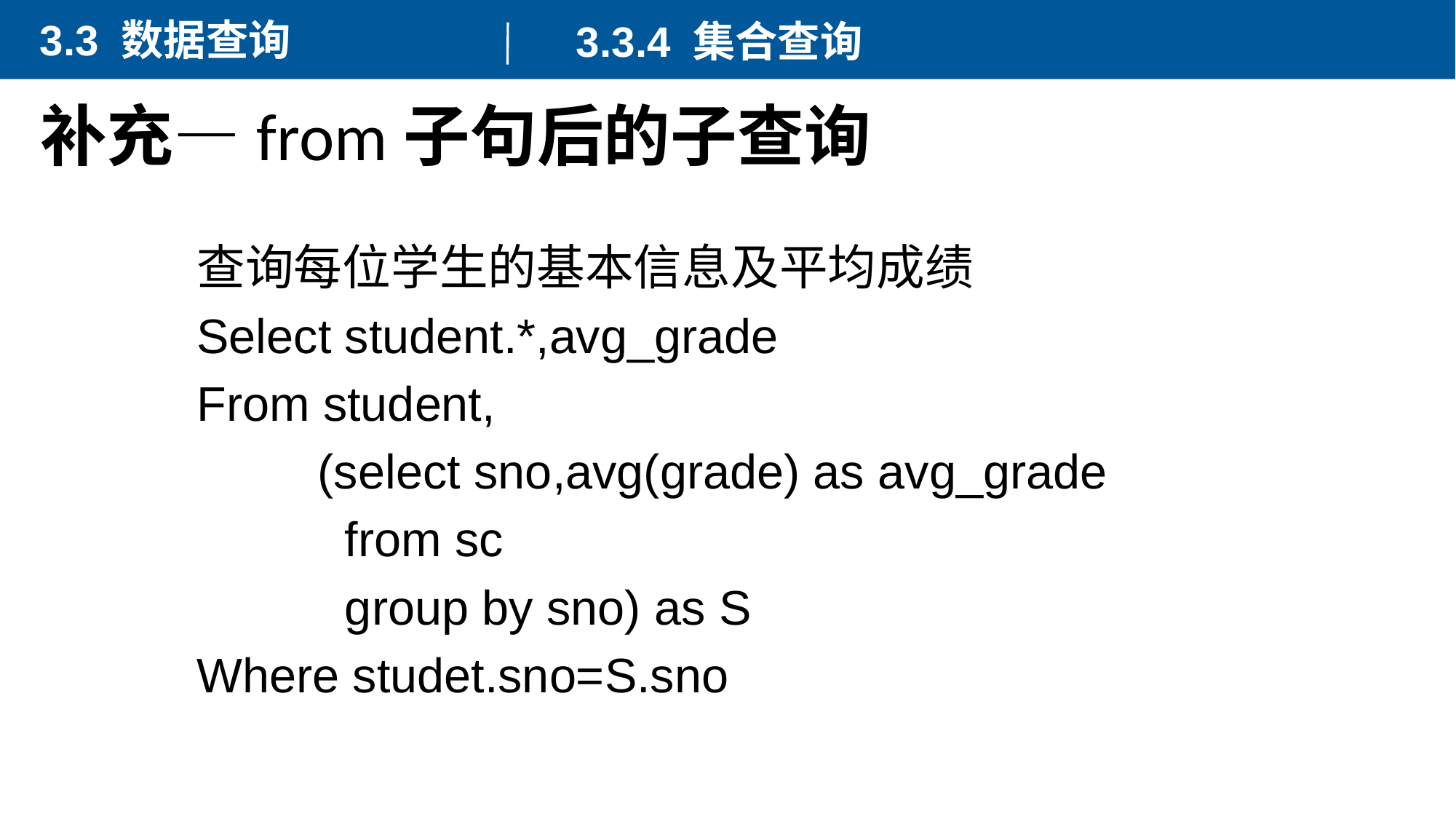

3.3 数据查询
3.3.4 集合查询
补充—from子句后的子查询
查询每位学生的基本信息及平均成绩
Select student.*,avg_grade
From student,
         (select sno,avg(grade) as avg_grade
           from sc
           group by sno) as S
Where studet.sno=S.sno